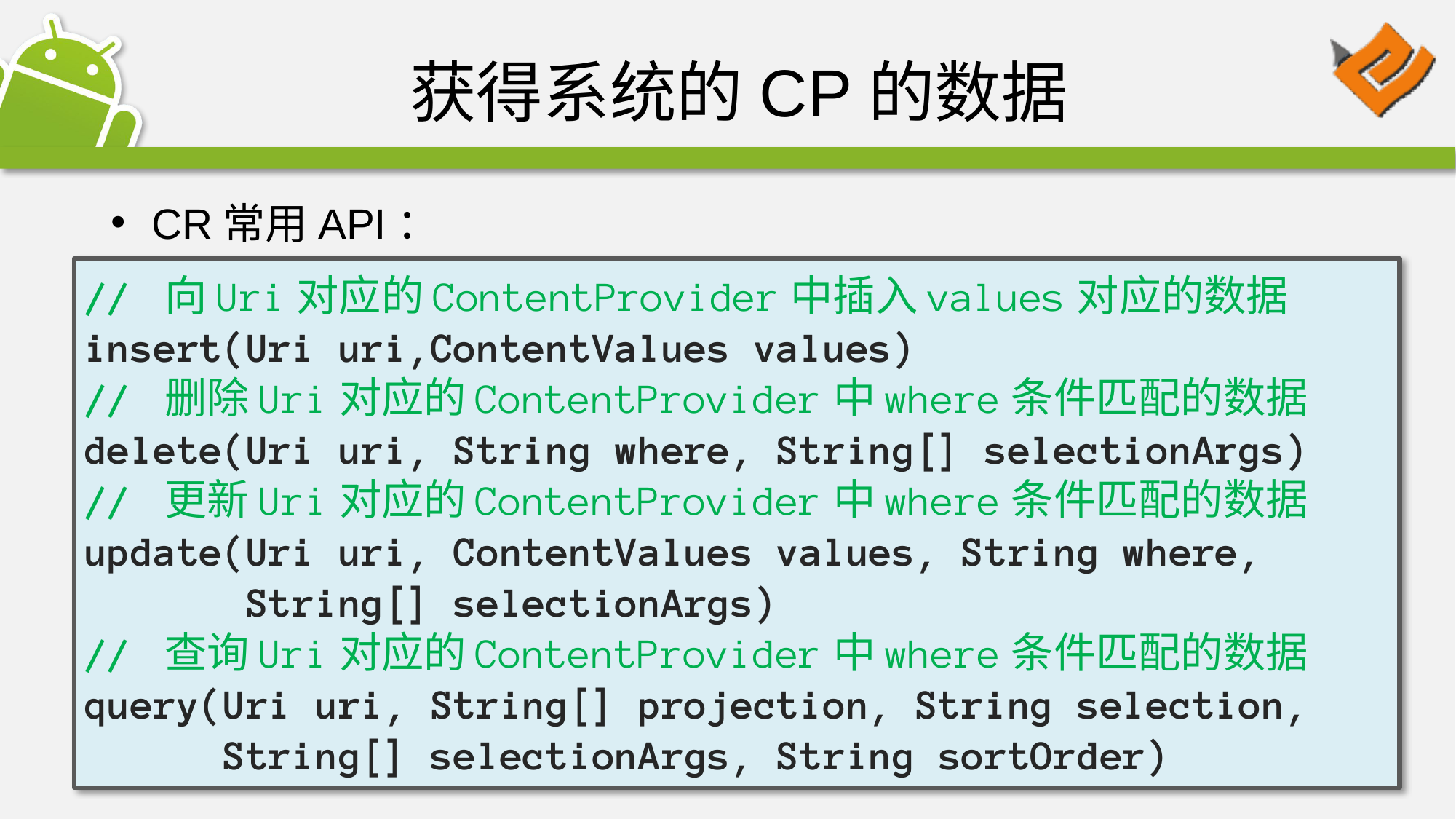

# 获得系统的CP的数据
CR常用API：
// 向Uri对应的ContentProvider中插入values对应的数据
insert(Uri uri,ContentValues values)
// 删除Uri对应的ContentProvider中where条件匹配的数据
delete(Uri uri, String where, String[] selectionArgs)
// 更新Uri对应的ContentProvider中where条件匹配的数据
update(Uri uri, ContentValues values, String where,
       String[] selectionArgs)
// 查询Uri对应的ContentProvider中where条件匹配的数据
query(Uri uri, String[] projection, String selection,
      String[] selectionArgs, String sortOrder)